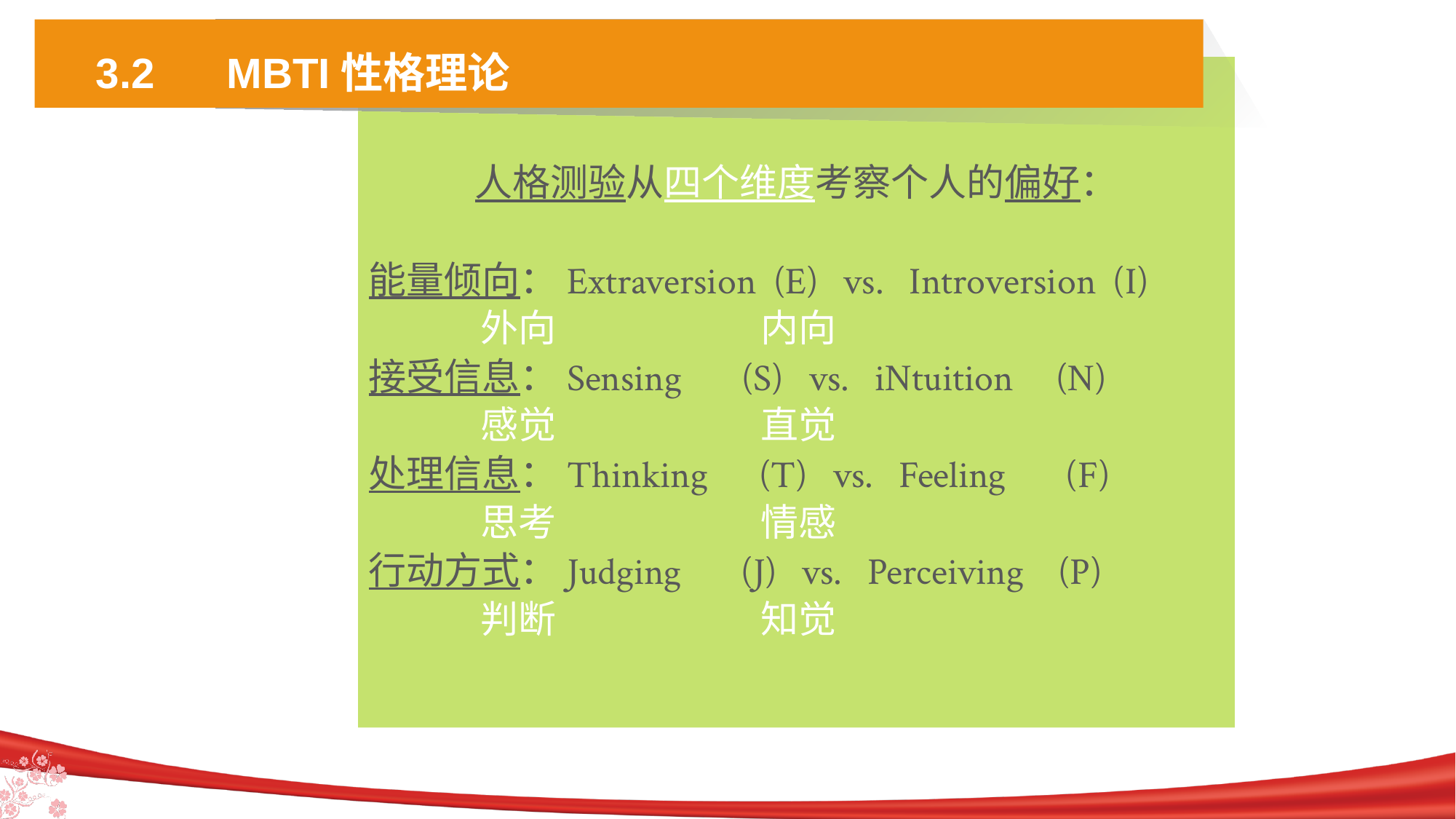

3.2
MBTI性格理论

人格测验从四个维度考察个人的偏好：

能量倾向：Extraversion  (E)   vs.   Introversion  (I)
            外向                        内向
接受信息：Sensing       (S)   vs.   iNtuition     (N)
            感觉                        直觉
处理信息：Thinking      (T)   vs.   Feeling       (F)
            思考                        情感
行动方式：Judging       (J)   vs.   Perceiving    (P)
            判断                        知觉